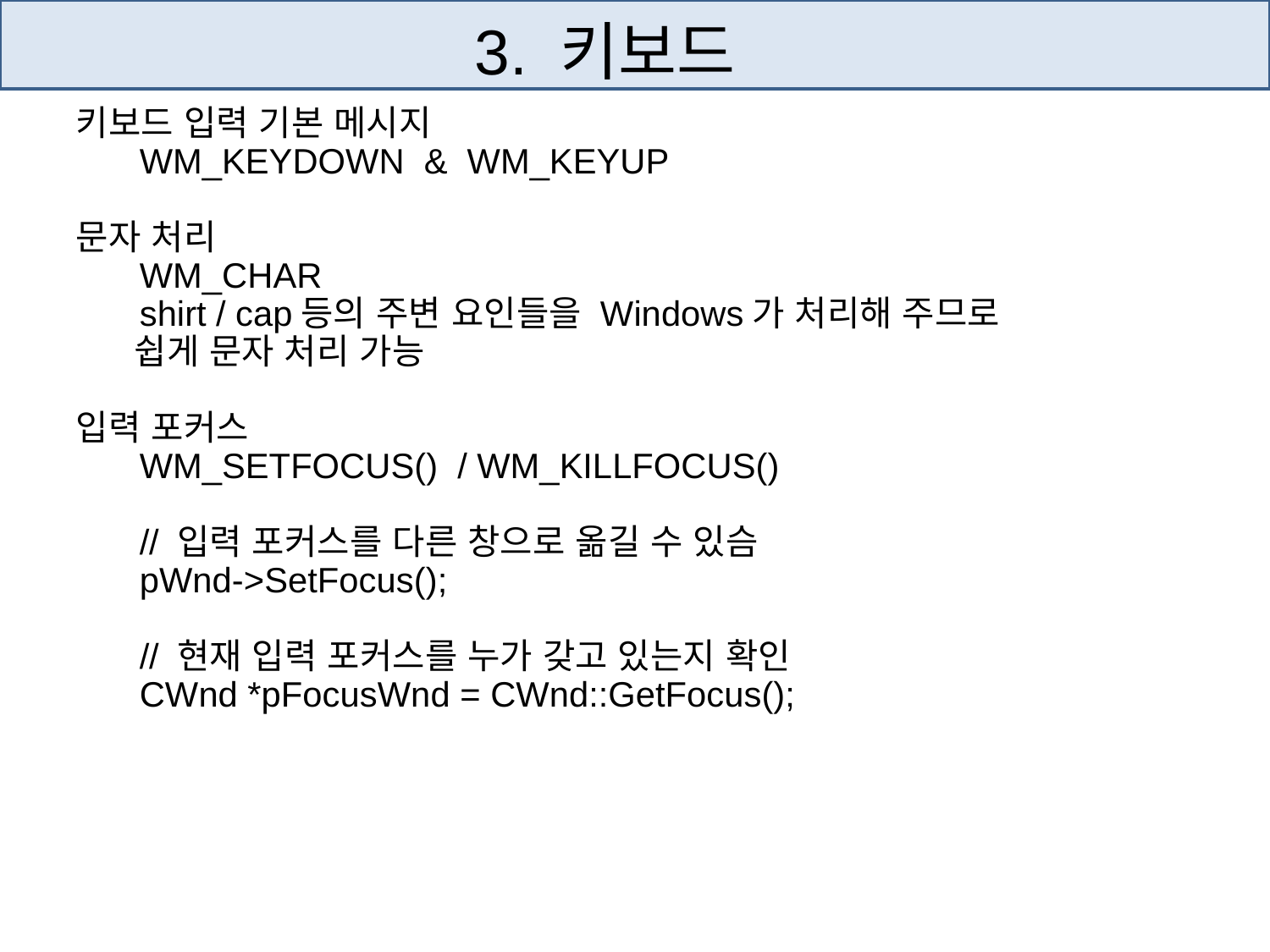

# 3. 키보드
키보드 입력 기본 메시지
	WM_KEYDOWN  &  WM_KEYUP

문자 처리
	WM_CHAR
	shirt / cap등의 주변 요인들을 Windows가 처리해 주므로
     쉽게 문자 처리 가능

입력 포커스
	WM_SETFOCUS()  / WM_KILLFOCUS()

	// 입력 포커스를 다른 창으로 옮길 수 있슴
	pWnd->SetFocus();

	// 현재 입력 포커스를 누가 갖고 있는지 확인
	CWnd *pFocusWnd = CWnd::GetFocus();